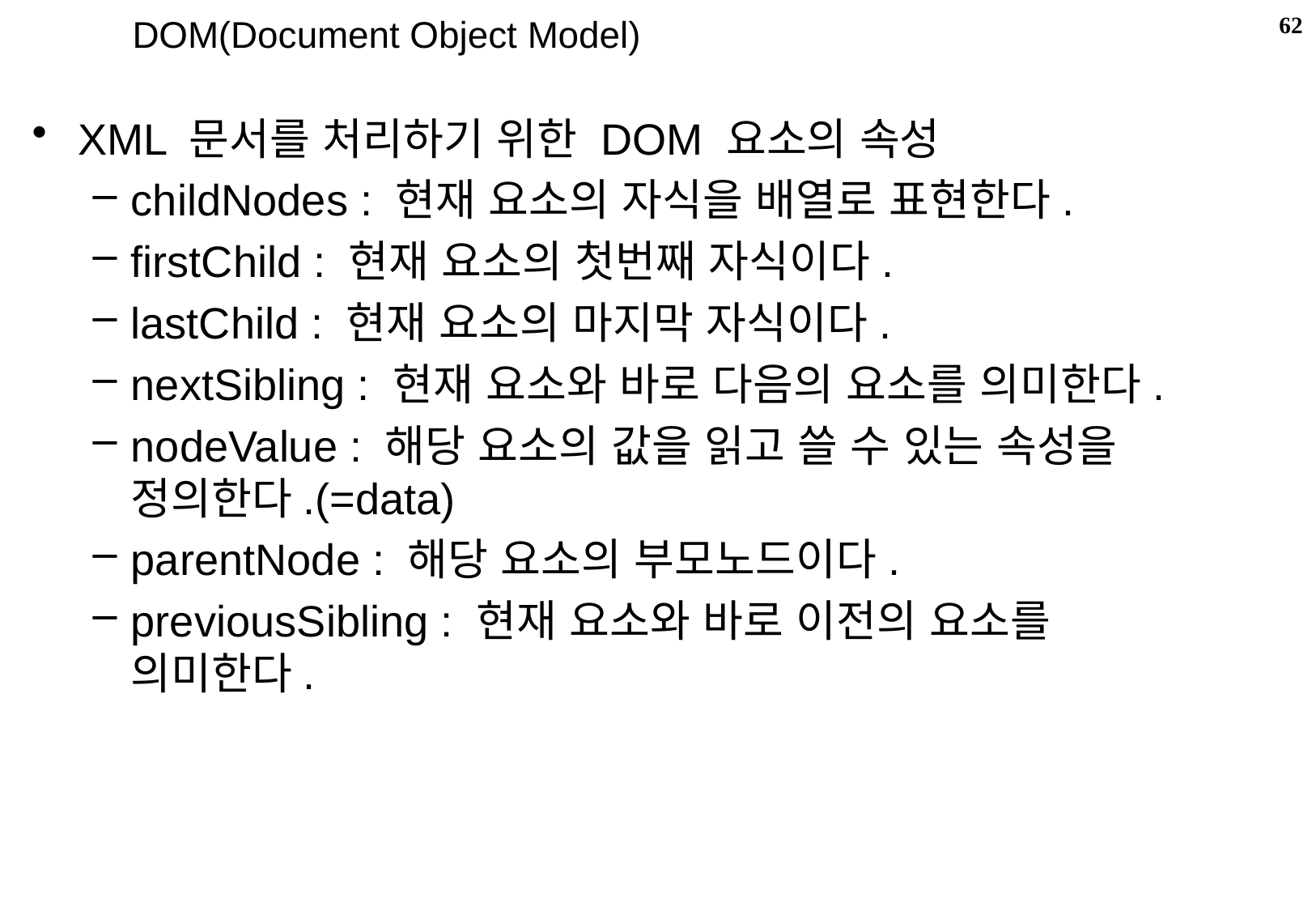

62
DOM(Document Object Model)
XML 문서를 처리하기 위한 DOM 요소의 속성
childNodes : 현재 요소의 자식을 배열로 표현한다.
firstChild : 현재 요소의 첫번째 자식이다.
lastChild : 현재 요소의 마지막 자식이다.
nextSibling : 현재 요소와 바로 다음의 요소를 의미한다.
nodeValue : 해당 요소의 값을 읽고 쓸 수 있는 속성을 정의한다.(=data)
parentNode : 해당 요소의 부모노드이다.
previousSibling : 현재 요소와 바로 이전의 요소를 의미한다.